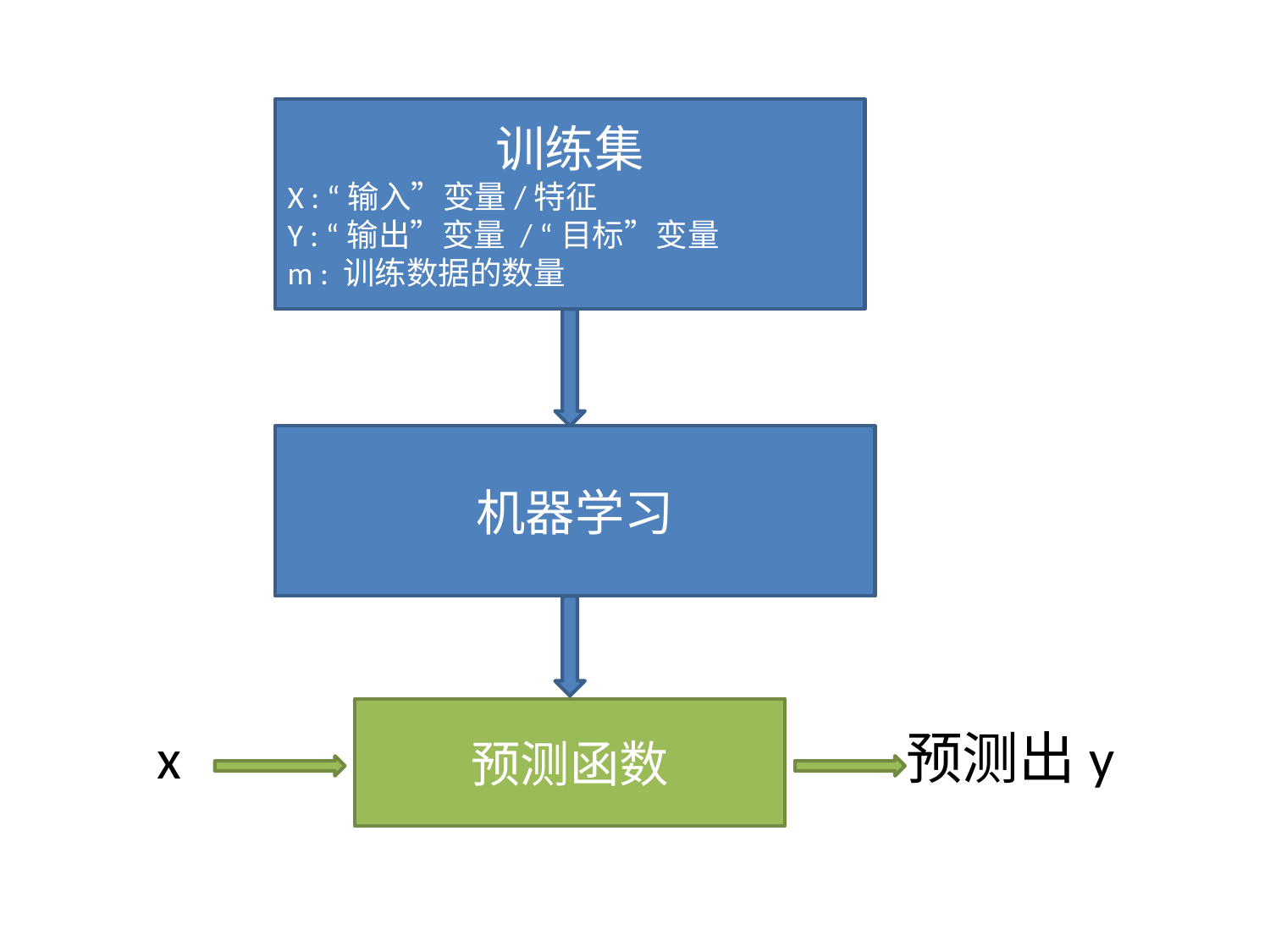

训练集
X : “输入”变量/特征
Y : “输出”变量 / “目标”变量
m : 训练数据的数量

机器学习

预测函数
x
预测出y